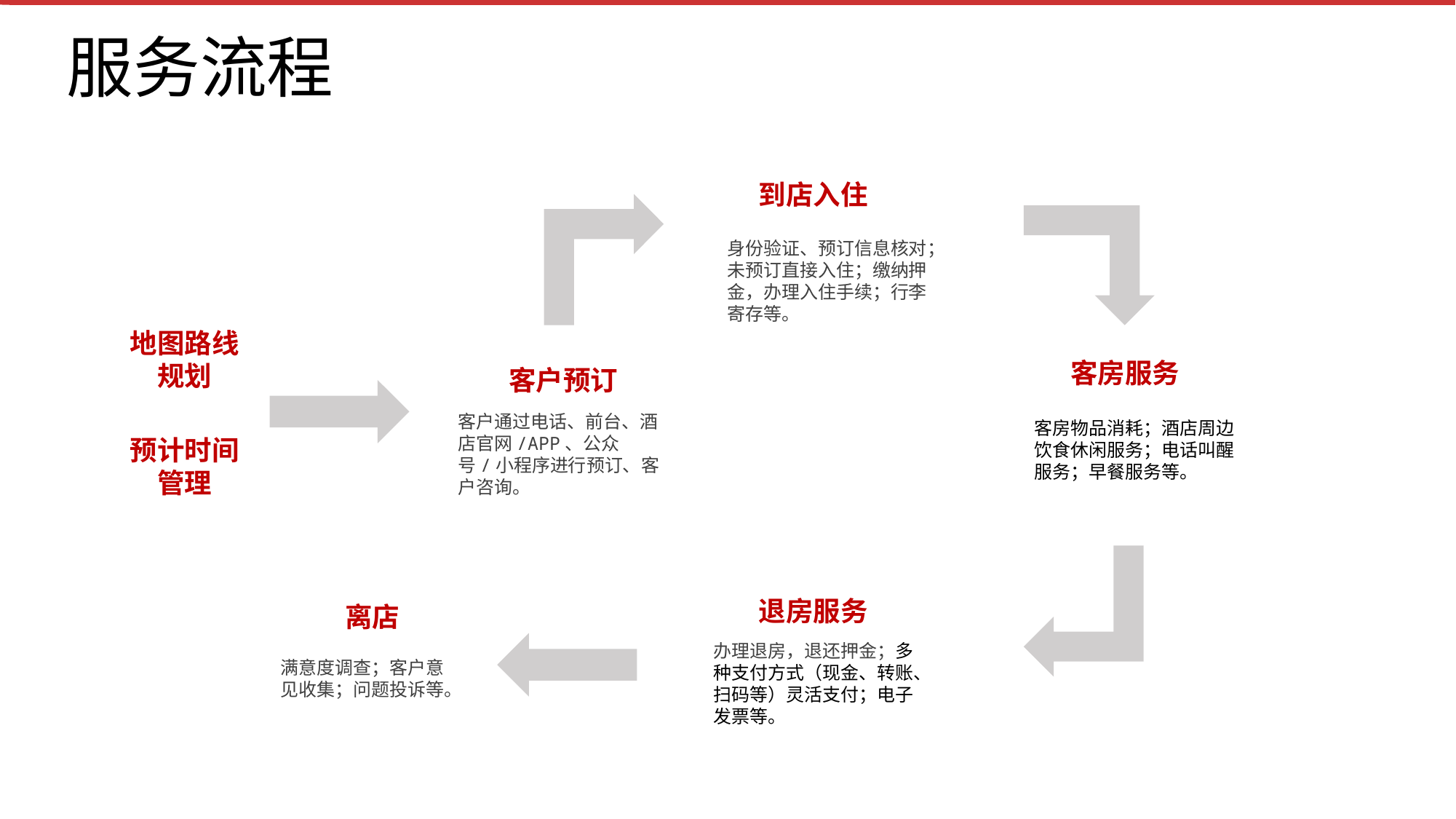

服务流程
到店入住

身份验证、预订信息核对；未预订直接入住；缴纳押金，办理入住手续；行李寄存等。
地图路线规划
客房服务
客户预订

客户通过电话、前台、酒店官网/APP、公众号/小程序进行预订、客户咨询。
客房物品消耗；酒店周边饮食休闲服务；电话叫醒服务；早餐服务等。
预计时间管理

退房服务
离店

办理退房，退还押金；多种支付方式（现金、转账、扫码等）灵活支付；电子发票等。
满意度调查；客户意见收集；问题投诉等。